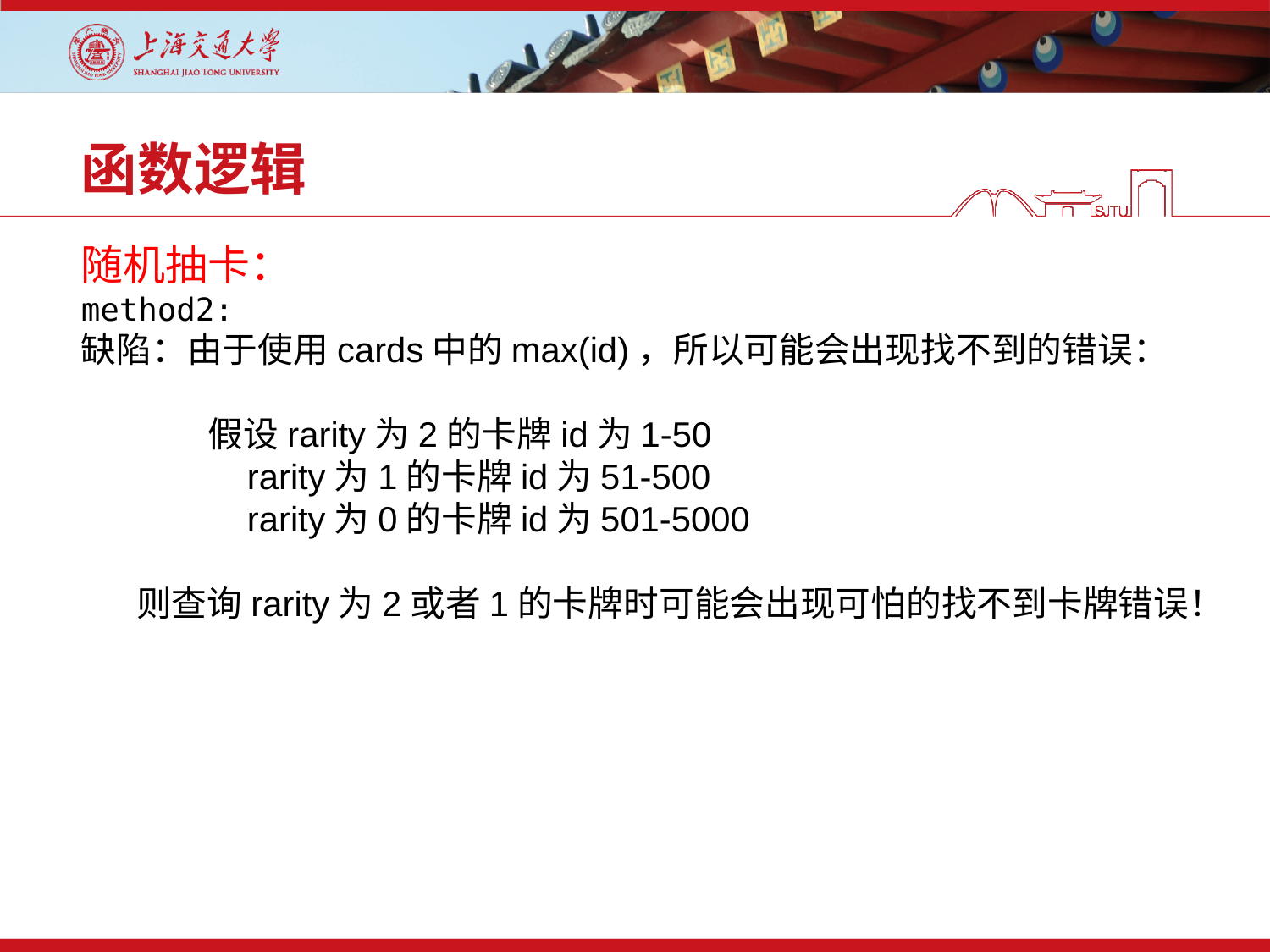

# 函数逻辑
随机抽卡：
method2:
缺陷：由于使用cards中的max(id)，所以可能会出现找不到的错误：

	假设rarity为2的卡牌id为1-50
	    rarity为1的卡牌id为51-500
	    rarity为0的卡牌id为501-5000

      则查询rarity为2或者1的卡牌时可能会出现可怕的找不到卡牌错误！